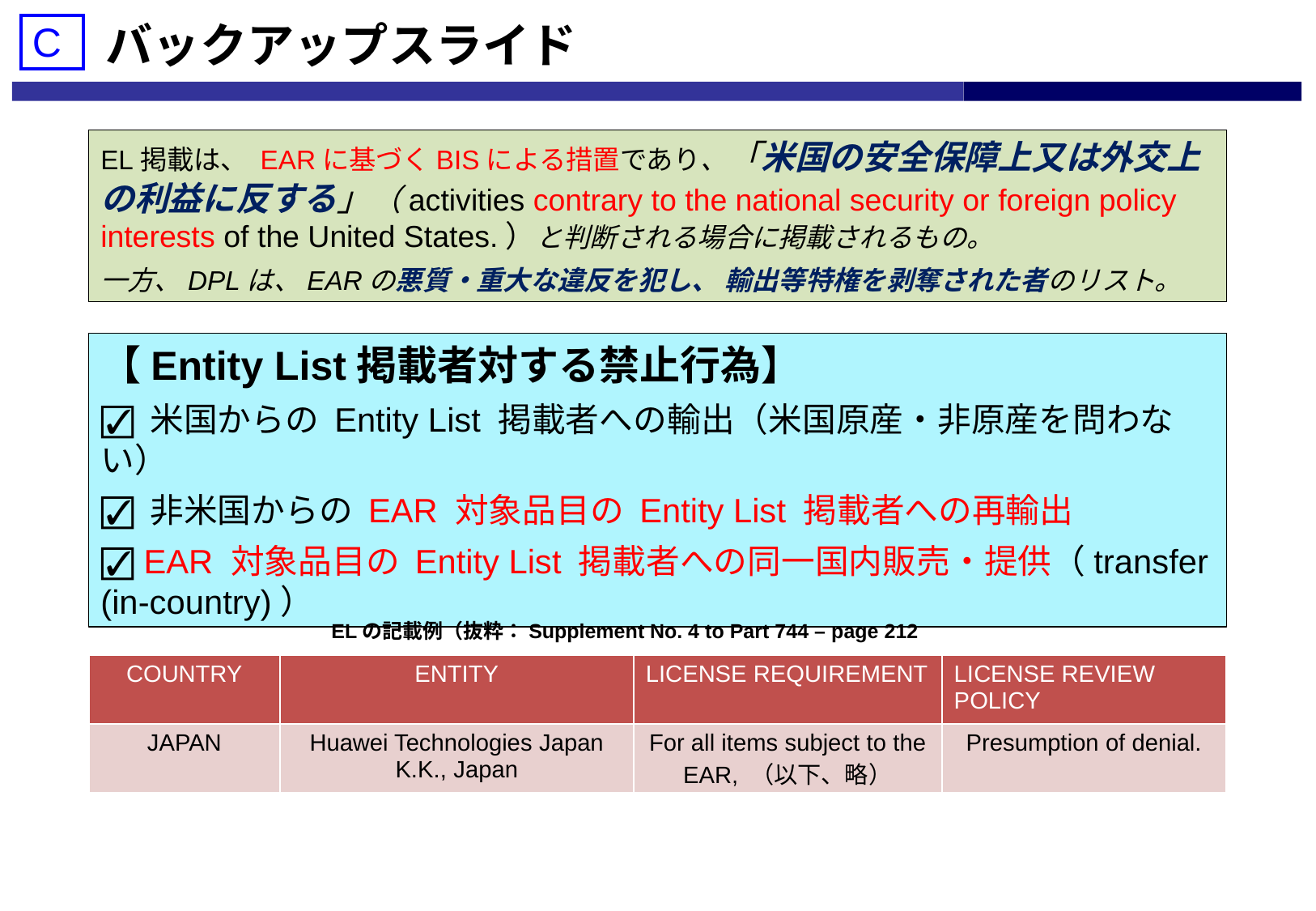

バックアップスライド

EL掲載は、 EARに基づくBISによる措置であり、「米国の安全保障上又は外交上の利益に反する」（activities contrary to the national security or foreign policy interests of the United States.）と判断される場合に掲載されるもの。
一方、DPLは、EARの悪質・重大な違反を犯し、 輸出等特権を剥奪された者のリスト。
【Entity List掲載者対する禁止行為】
☑ 米国からの Entity List 掲載者への輸出（米国原産・非原産を問わない）
☑ 非米国からの EAR 対象品目の Entity List 掲載者への再輸出
☑ EAR 対象品目の Entity List 掲載者への同一国内販売・提供（transfer (in-country)）
ELの記載例（抜粋：Supplement No. 4 to Part 744 – page 212
| COUNTRY | ENTITY | LICENSE REQUIREMENT | LICENSE REVIEW POLICY |
| --- | --- | --- | --- |
| JAPAN | Huawei Technologies Japan K.K., Japan | For all items subject to the EAR, （以下、略） | Presumption of denial. |